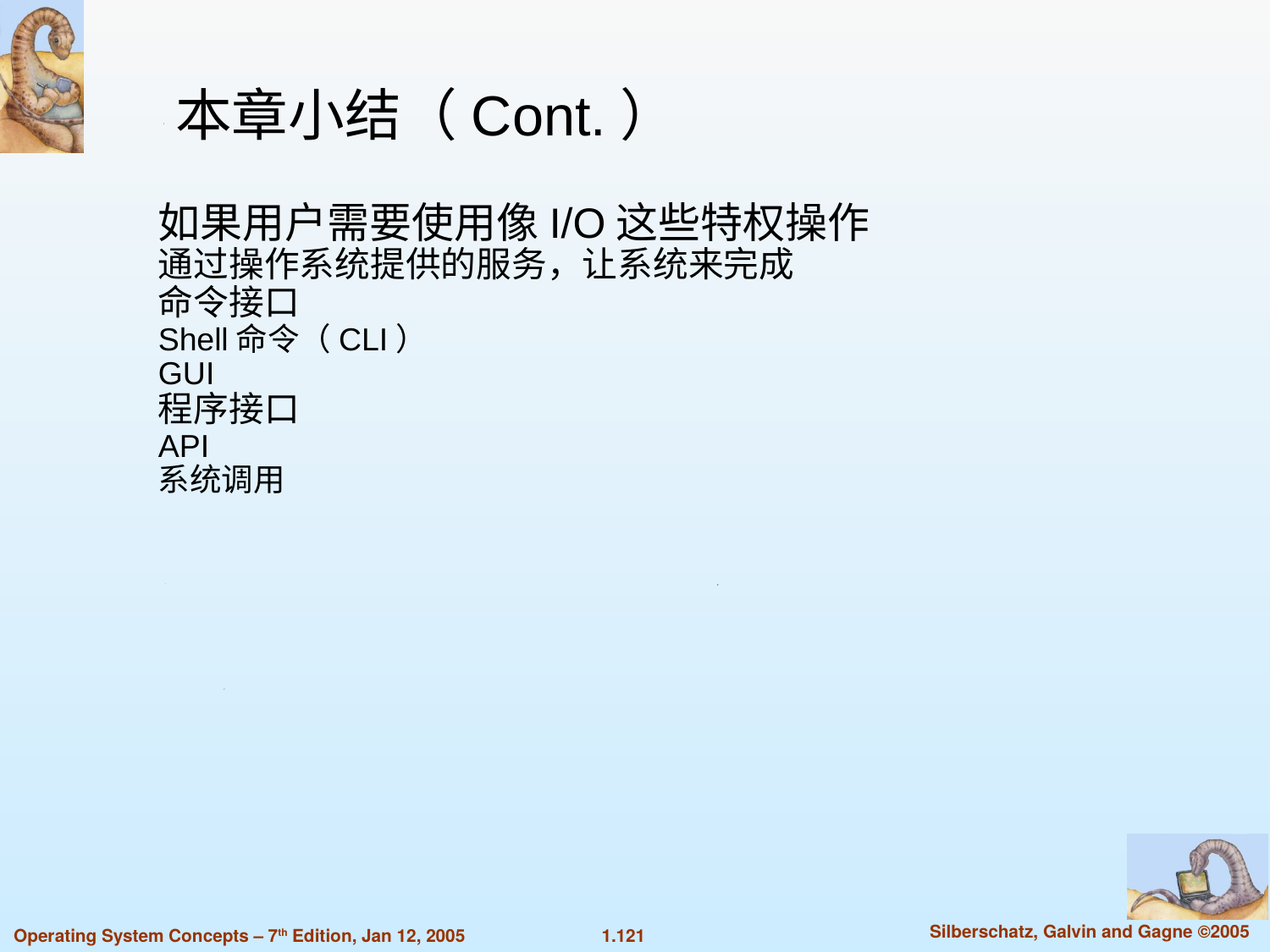

本章小结（Cont.）
如果用户需要使用像I/O这些特权操作
通过操作系统提供的服务，让系统来完成
命令接口
Shell命令（CLI）
GUI
程序接口
API
系统调用